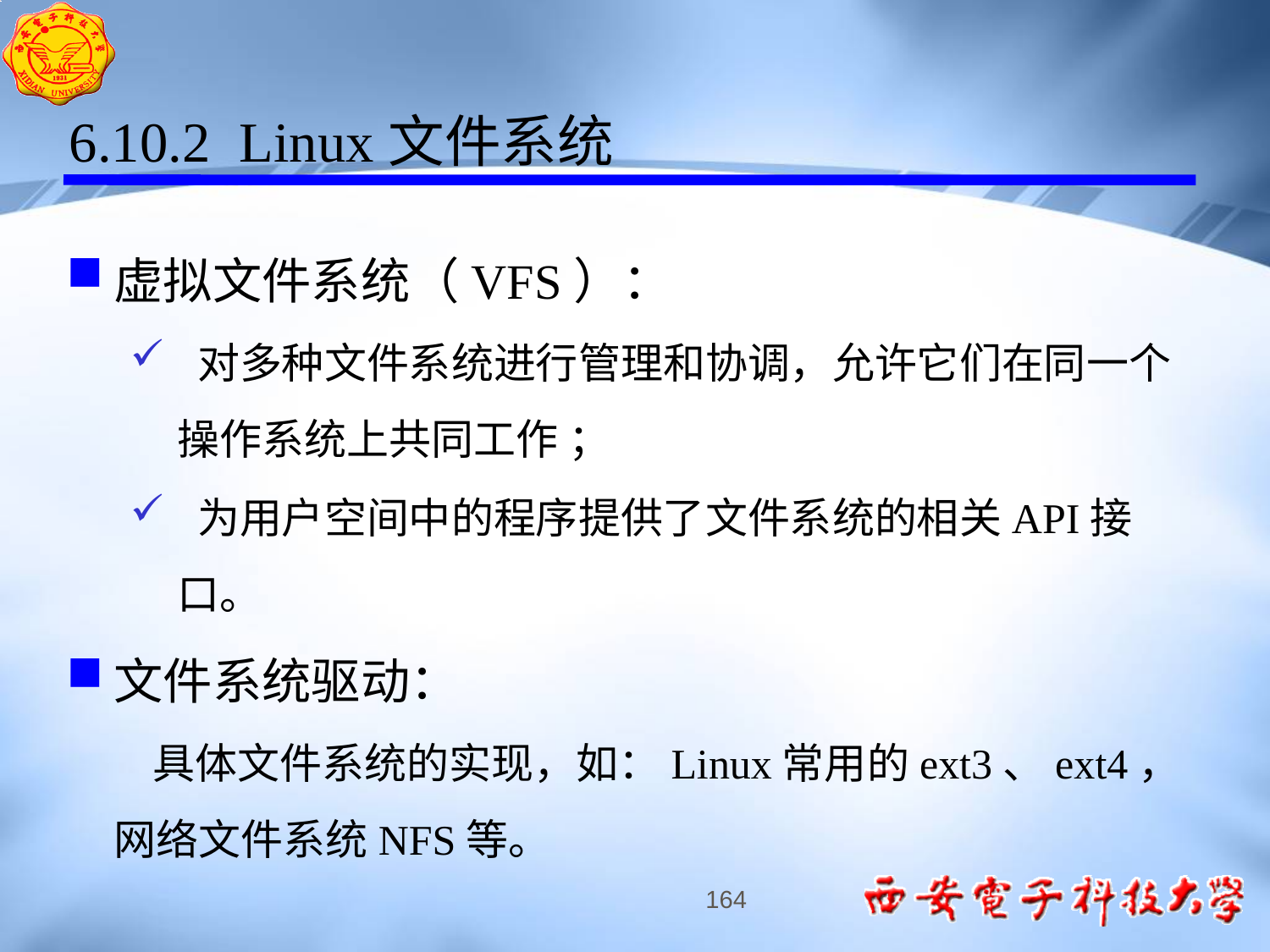

6.10.2  Linux文件系统
虚拟文件系统（VFS）：
 对多种文件系统进行管理和协调，允许它们在同一个操作系统上共同工作 ；
 为用户空间中的程序提供了文件系统的相关API接口。
文件系统驱动：
        具体文件系统的实现，如：Linux常用的ext3、ext4，网络文件系统NFS等。

164